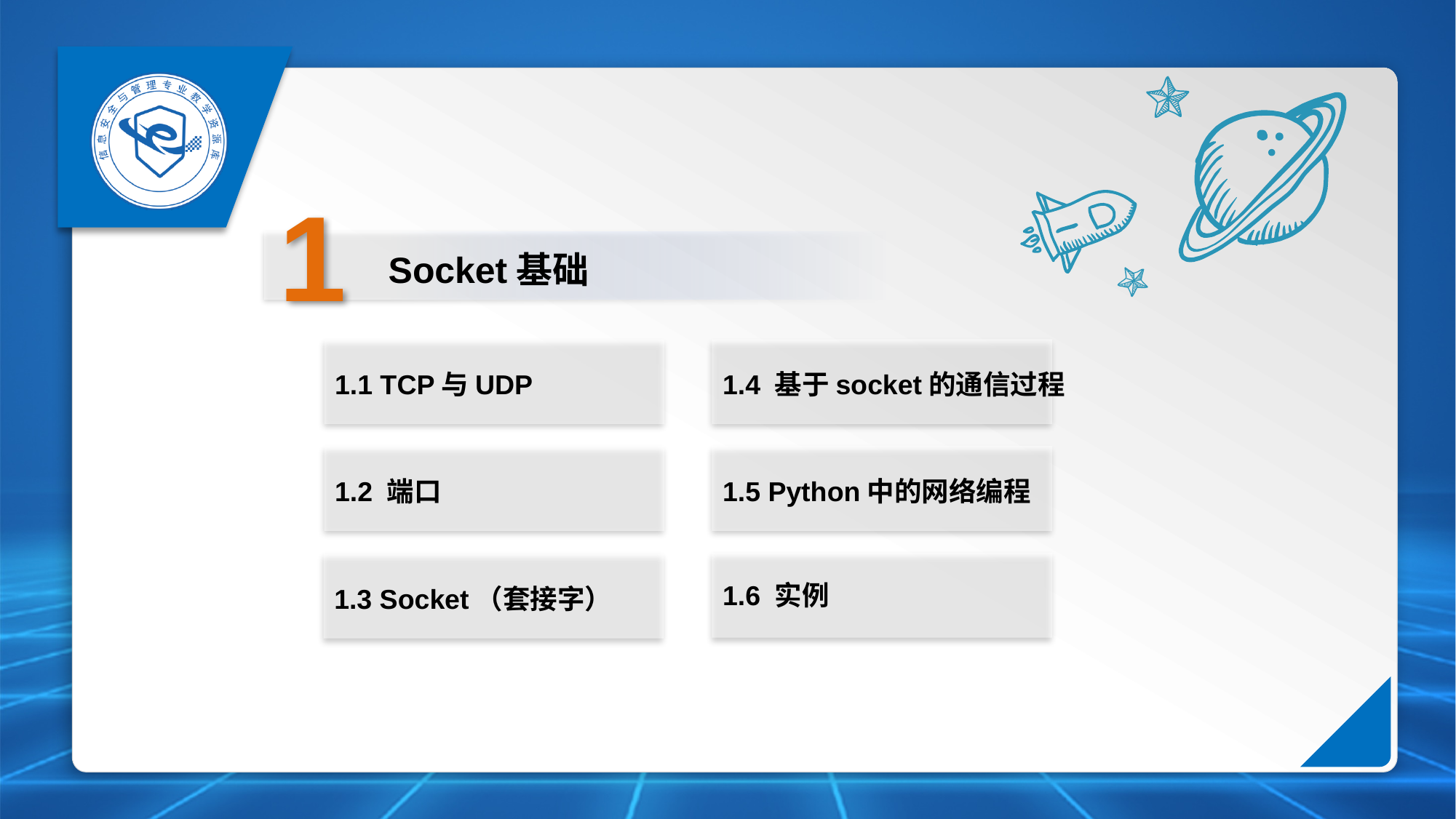

1

 Socket基础

1.1 TCP与UDP
1.4 基于socket的通信过程

1.2 端口
1.5 Python中的网络编程

1.6 实例
1.3 Socket（套接字）